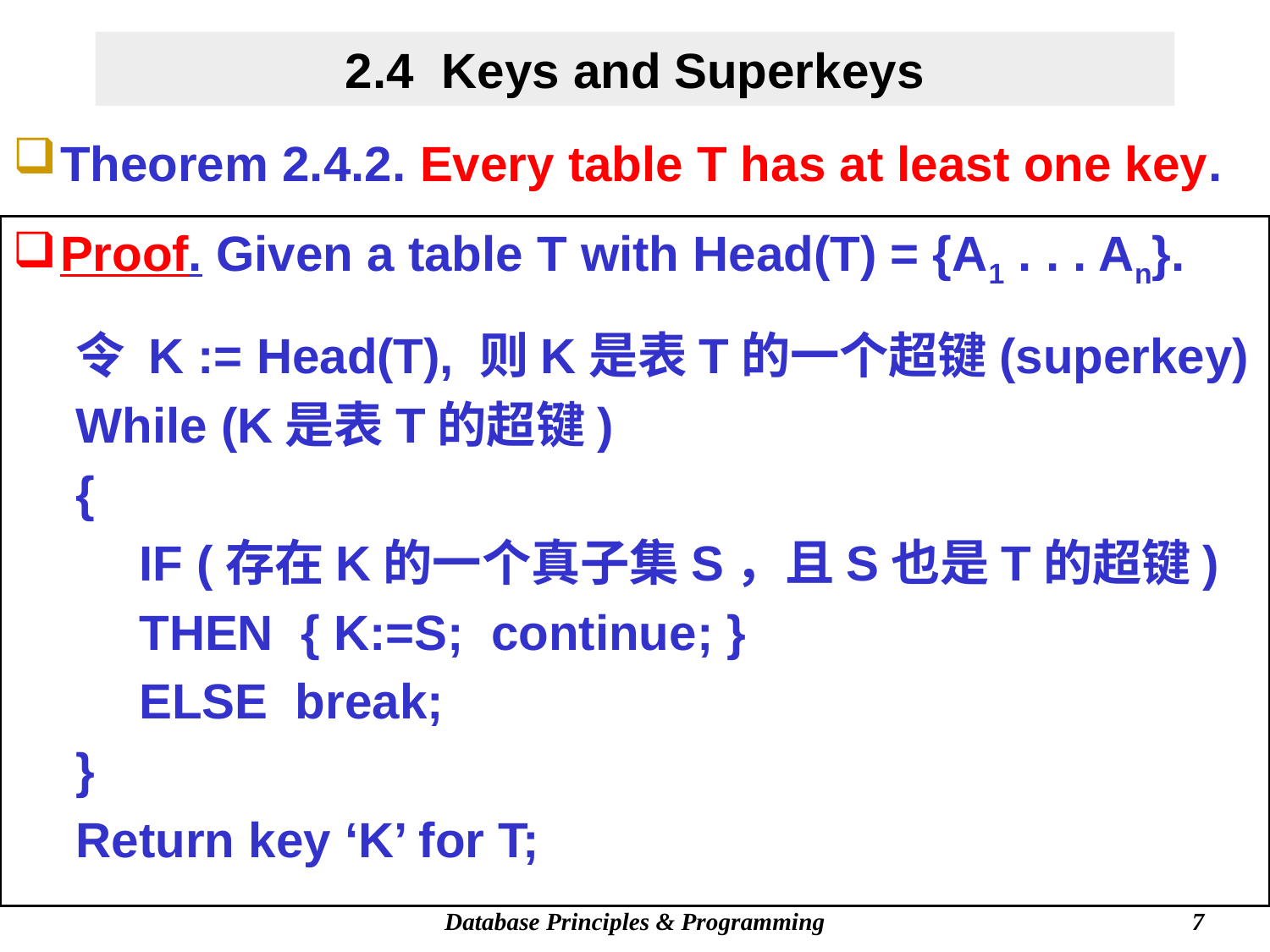

# 2.4  Keys and Superkeys
Theorem 2.4.2. Every table T has at least one key.
Proof. Given a table T with Head(T) = {A1 . . . An}.

令 K := Head(T), 则K是表T的一个超键(superkey)
While (K是表T的超键)
{
IF (存在K的一个真子集S，且S也是T的超键)
THEN  { K:=S;  continue; }
ELSE  break;
}
Return key ‘K’ for T;

Database Principles & Programming
7